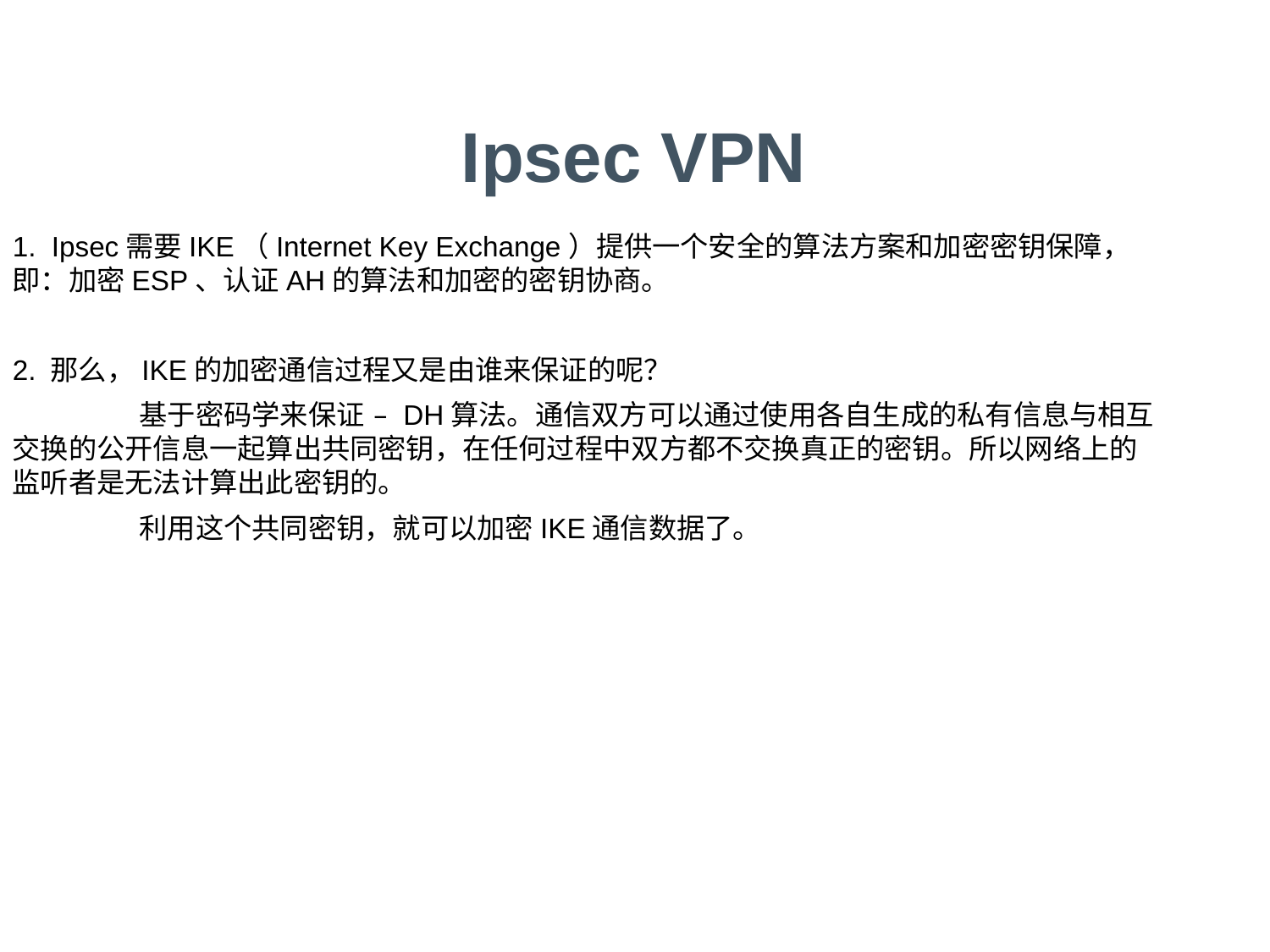

Ipsec VPN
1.  Ipsec需要IKE（Internet Key Exchange）提供一个安全的算法方案和加密密钥保障，即：加密ESP、认证AH的算法和加密的密钥协商。

2. 那么，IKE的加密通信过程又是由谁来保证的呢？
	基于密码学来保证 – DH算法。通信双方可以通过使用各自生成的私有信息与相互交换的公开信息一起算出共同密钥，在任何过程中双方都不交换真正的密钥。所以网络上的监听者是无法计算出此密钥的。
	利用这个共同密钥，就可以加密IKE通信数据了。